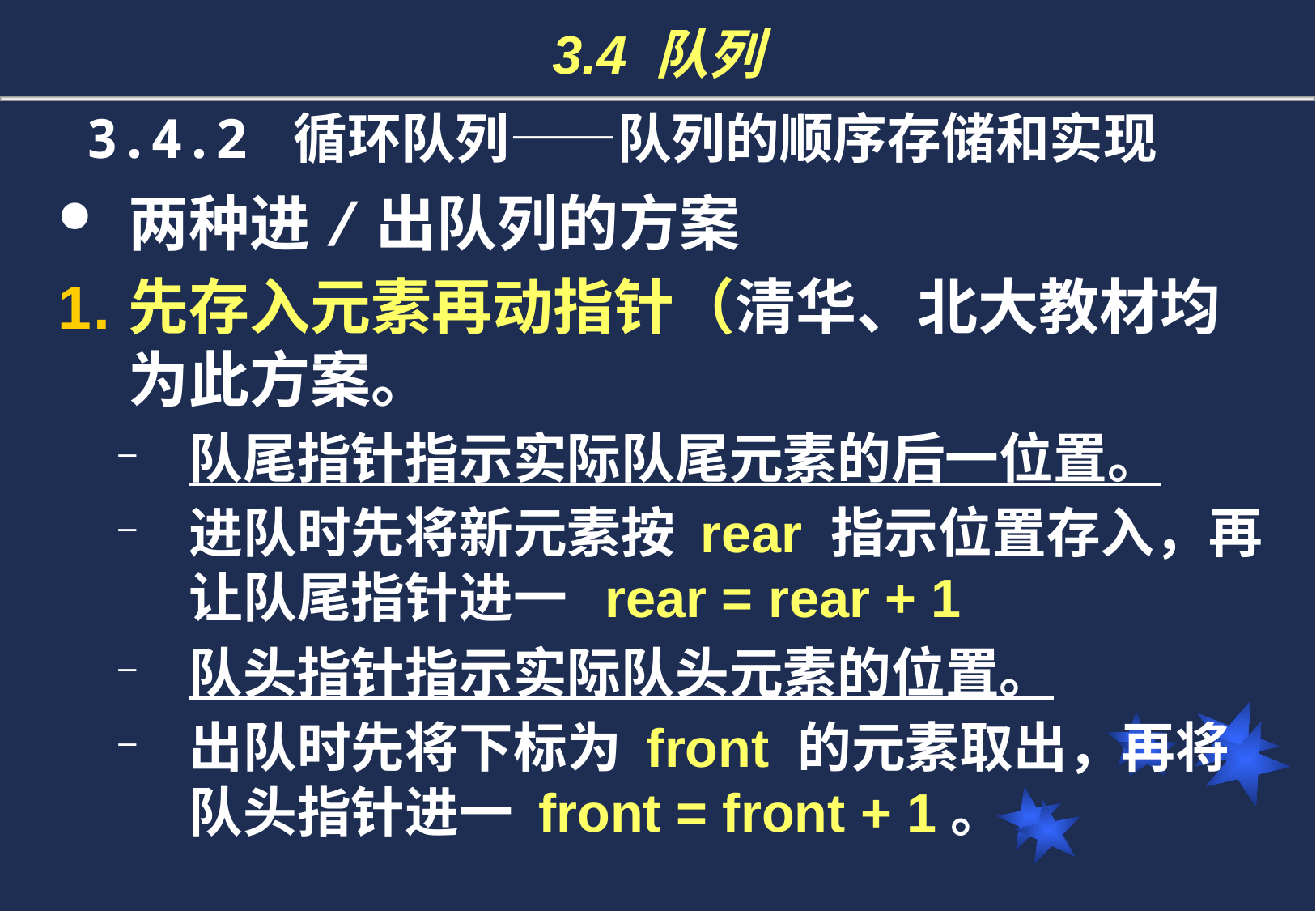

# 3.4 队列
3.4.2 循环队列——队列的顺序存储和实现
两种进/出队列的方案
先存入元素再动指针（清华、北大教材均为此方案。
队尾指针指示实际队尾元素的后一位置。
进队时先将新元素按 rear 指示位置存入，再让队尾指针进一  rear = rear + 1
队头指针指示实际队头元素的位置。
出队时先将下标为 front 的元素取出，再将队头指针进一 front = front + 1。